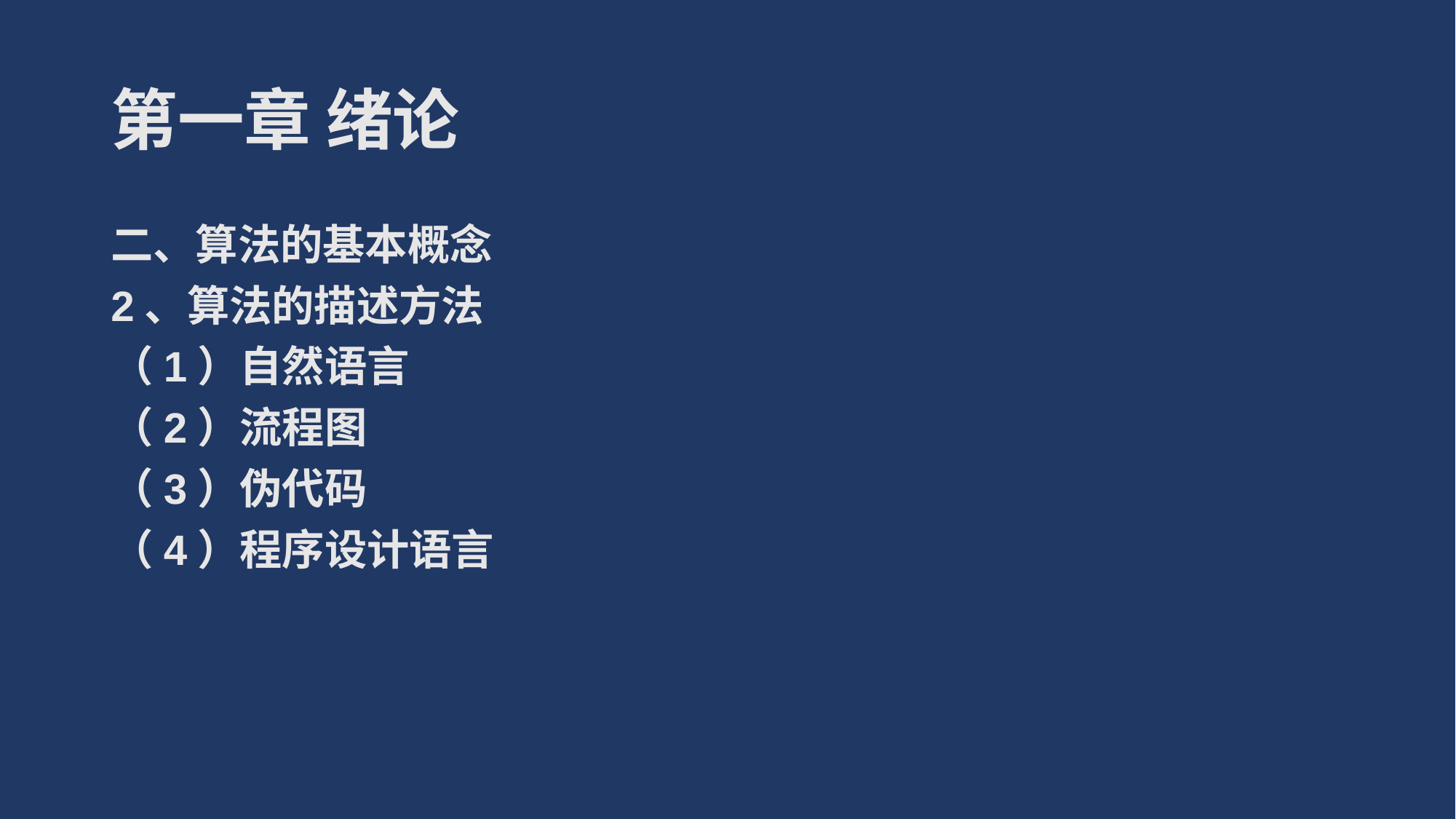

# 第一章 绪论
二、算法的基本概念
2、算法的描述方法
（1）自然语言
（2）流程图
（3）伪代码
（4）程序设计语言